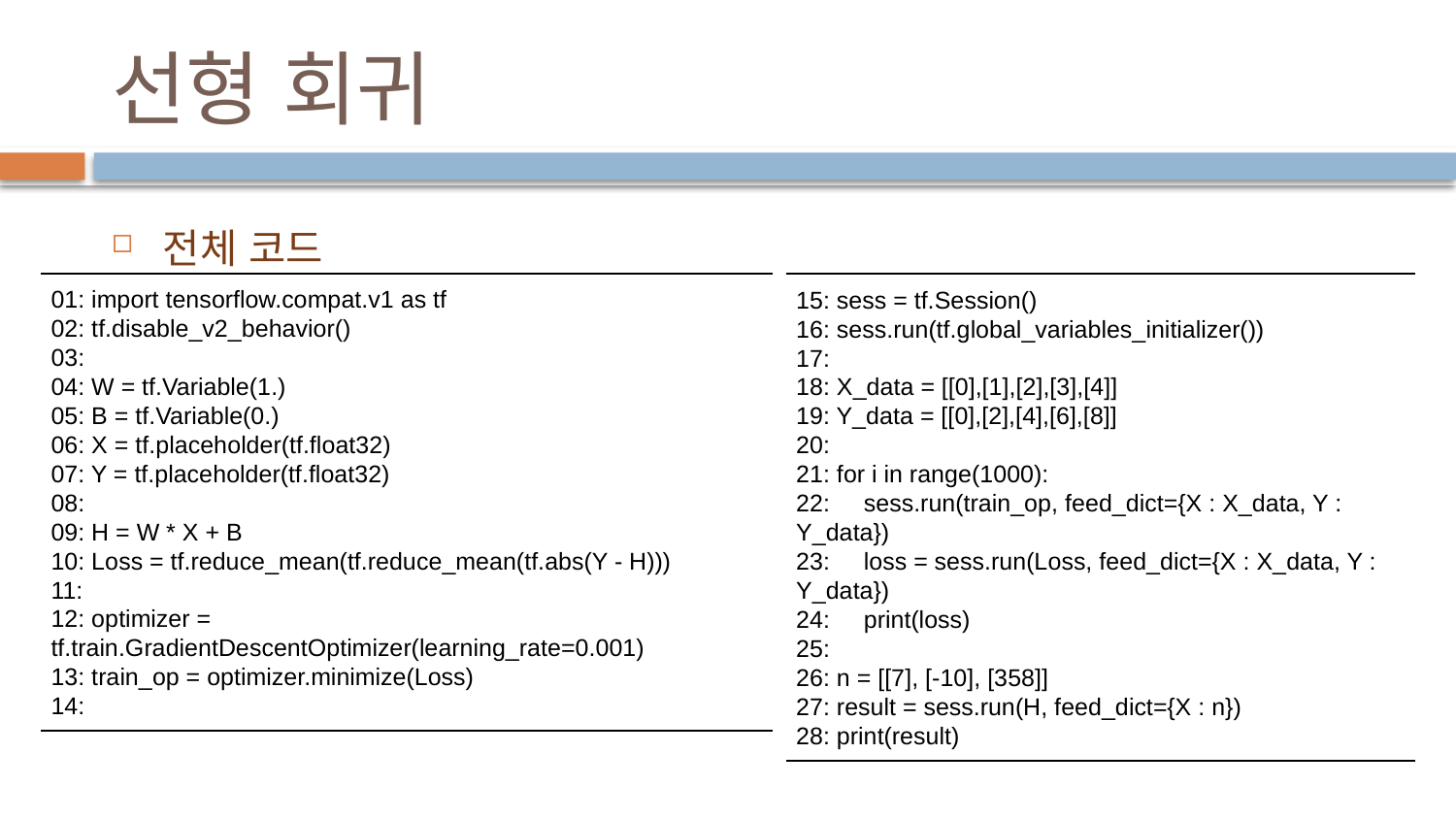

# 선형 회귀
전체 코드

| 01: import tensorflow.compat.v1 as tf 02: tf.disable\_v2\_behavior() 03: 04: W = tf.Variable(1.) 05: B = tf.Variable(0.) 06: X = tf.placeholder(tf.float32) 07: Y = tf.placeholder(tf.float32) 08: 09: H = W \* X + B 10: Loss = tf.reduce\_mean(tf.reduce\_mean(tf.abs(Y - H))) 11: 12: optimizer = tf.train.GradientDescentOptimizer(learning\_rate=0.001) 13: train\_op = optimizer.minimize(Loss) 14: |
| --- |
| 15: sess = tf.Session() 16: sess.run(tf.global\_variables\_initializer()) 17: 18: X\_data = [[0],[1],[2],[3],[4]] 19: Y\_data = [[0],[2],[4],[6],[8]] 20: 21: for i in range(1000): 22: sess.run(train\_op, feed\_dict={X : X\_data, Y : Y\_data}) 23: loss = sess.run(Loss, feed\_dict={X : X\_data, Y : Y\_data}) 24: print(loss) 25: 26: n = [[7], [-10], [358]] 27: result = sess.run(H, feed\_dict={X : n}) 28: print(result) |
| --- |